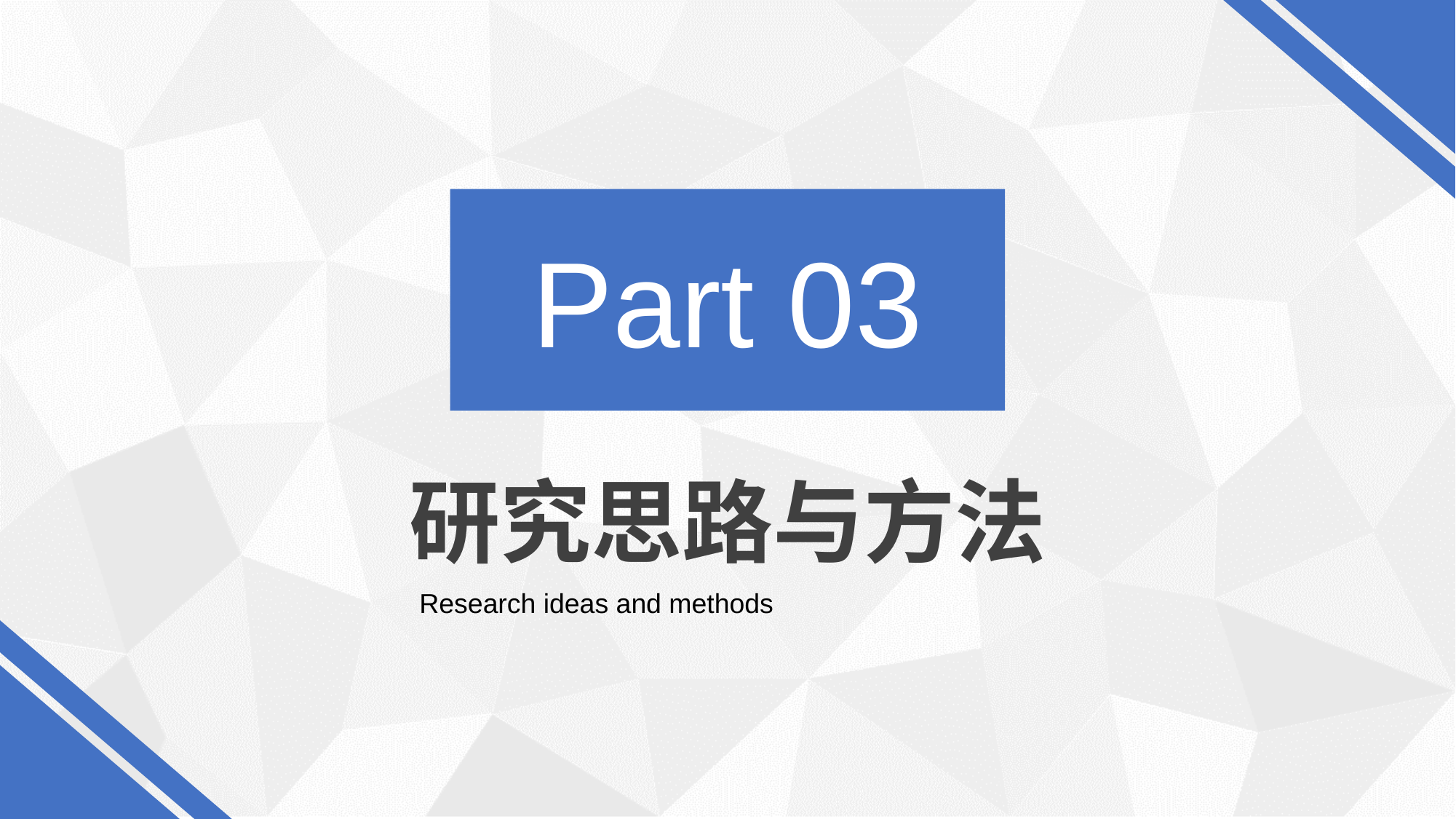

Part 03
研究思路与方法
Research ideas and methods